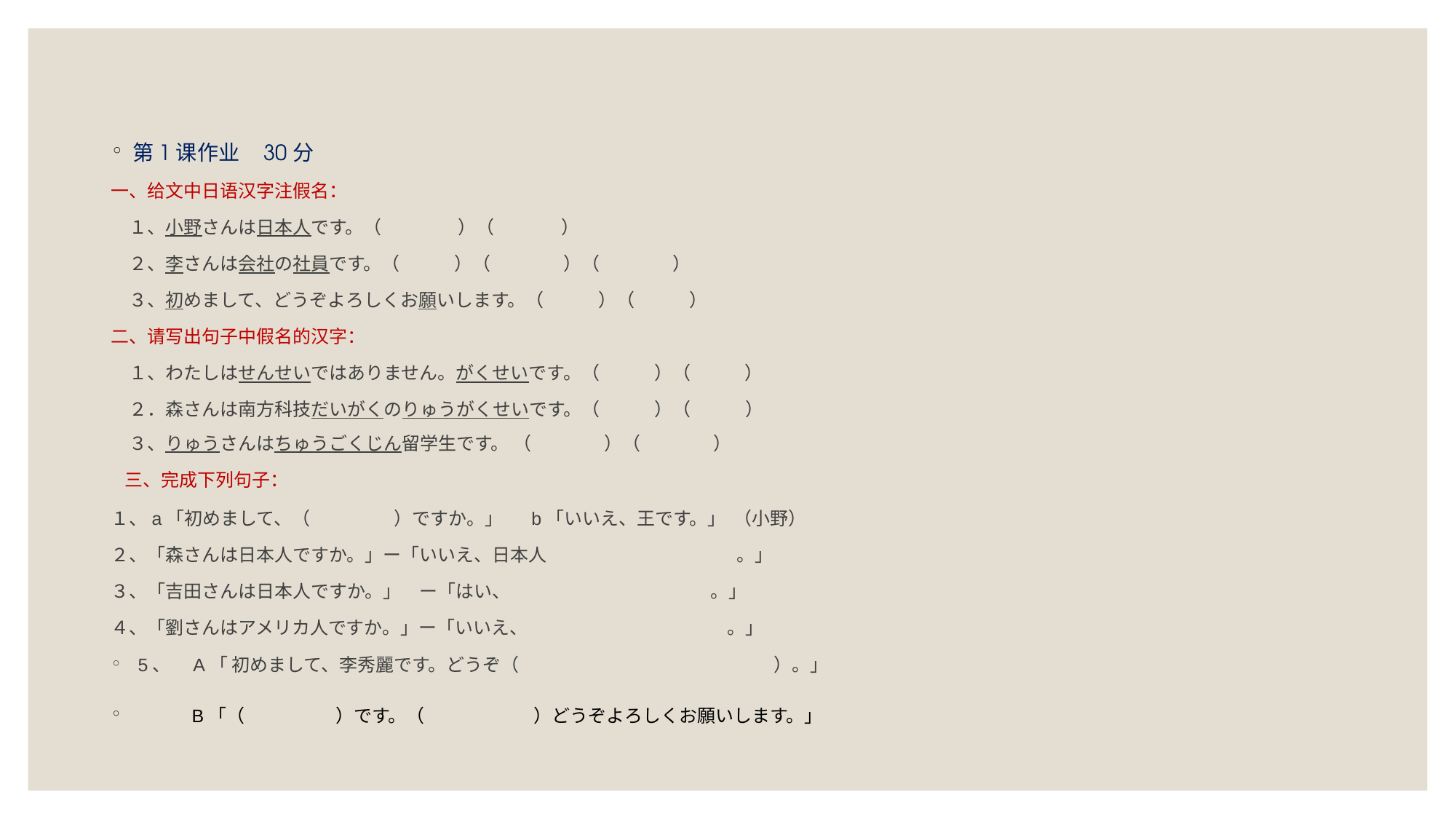

第1课作业    30分
一、给文中日语汉字注假名：
　１、小野さんは日本人です。（　　          ）（　　   　）
　２、李さんは会社の社員です。（　　　）（　　　　）（　　　　）
　３、初めまして、どうぞよろしくお願いします。（　　　）（　　　）
二、请写出句子中假名的汉字：
　１、わたしはせんせいではありません。がくせいです。（　　　）（　　　）
　２．森さんは南方科技だいがくのりゅうがくせいです。（　　　）（　　　）
　３、りゅうさんはちゅうごくじん留学生です。 （　　　　）（　　　　）
 三、完成下列句子：
１、a「初めまして、（                     ）ですか。」      b「いいえ、王です。」  （小野）
２、「森さんは日本人ですか。」ー「いいえ、日本人　　　　　　　　　　  。」
３、「吉田さんは日本人ですか。」　ー「はい、　　　　　　　　　　　。」
４、「劉さんはアメリカ人ですか。」ー「いいえ、　　　　　　　　　　　。」
 5、　A「 初めまして、李秀麗です。どうぞ（　　　　　　　　　　　　　　）。」
　　　B「（　　　　　）です。（　　　　　　）どうぞよろしくお願いします。」